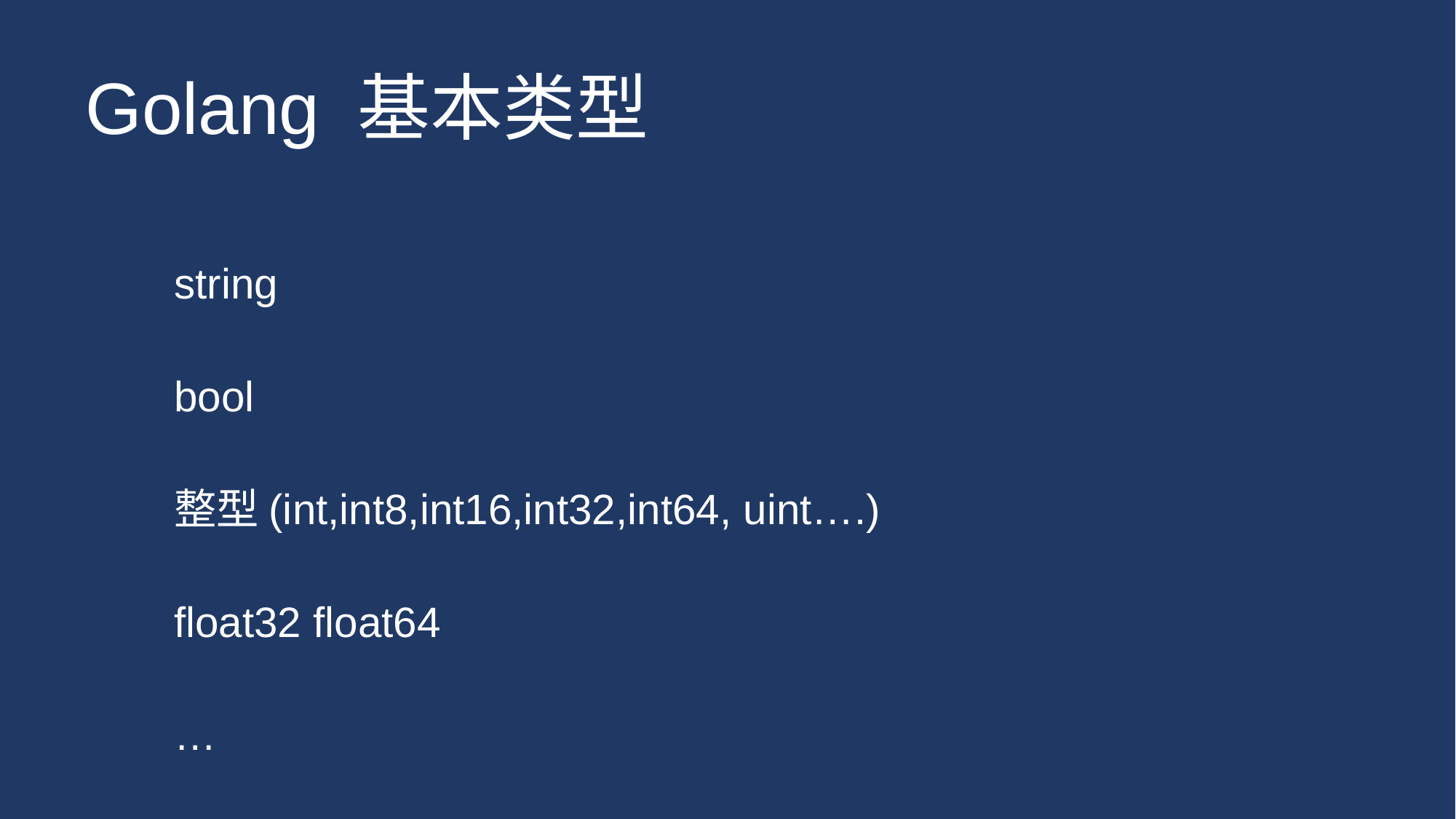

Golang 基本类型
string
bool
整型(int,int8,int16,int32,int64, uint….)
float32 float64
…